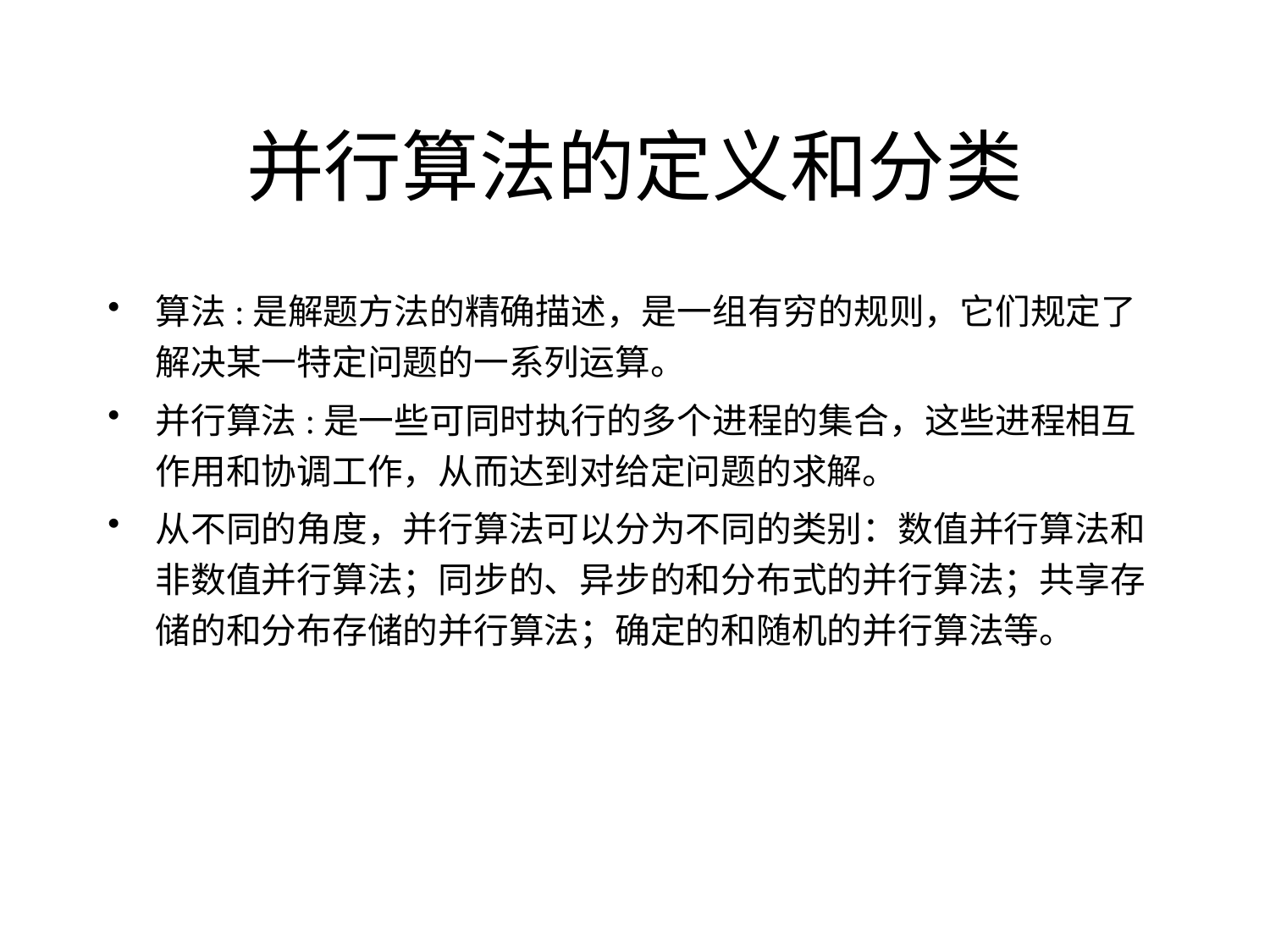

# 并行算法的定义和分类
算法:是解题方法的精确描述，是一组有穷的规则，它们规定了解决某一特定问题的一系列运算。
并行算法:是一些可同时执行的多个进程的集合，这些进程相互作用和协调工作，从而达到对给定问题的求解。
从不同的角度，并行算法可以分为不同的类别：数值并行算法和非数值并行算法；同步的、异步的和分布式的并行算法；共享存储的和分布存储的并行算法；确定的和随机的并行算法等。